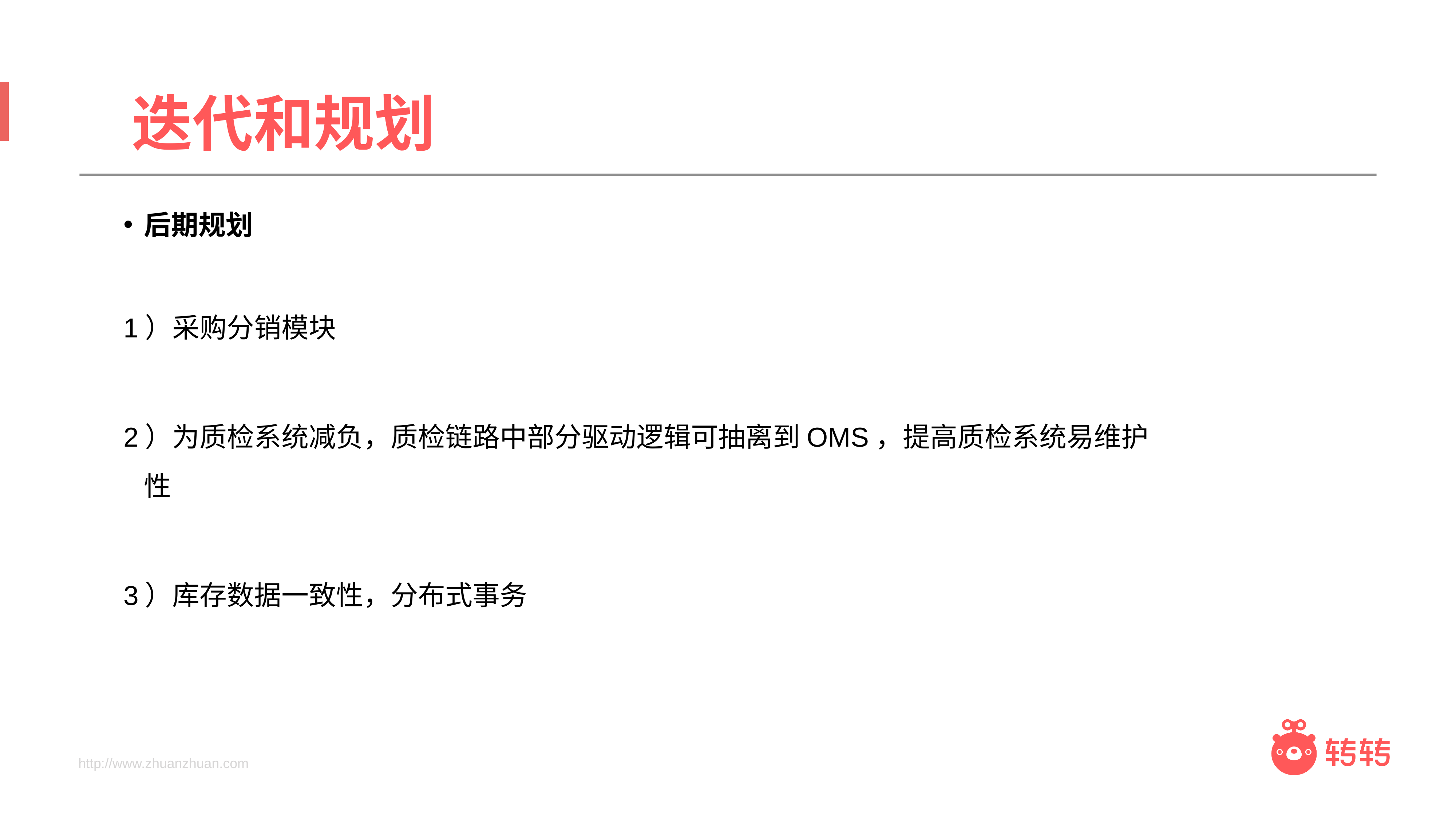

迭代和规划
后期规划

1）采购分销模块

2）为质检系统减负，质检链路中部分驱动逻辑可抽离到OMS，提高质检系统易维护性

3）库存数据一致性，分布式事务